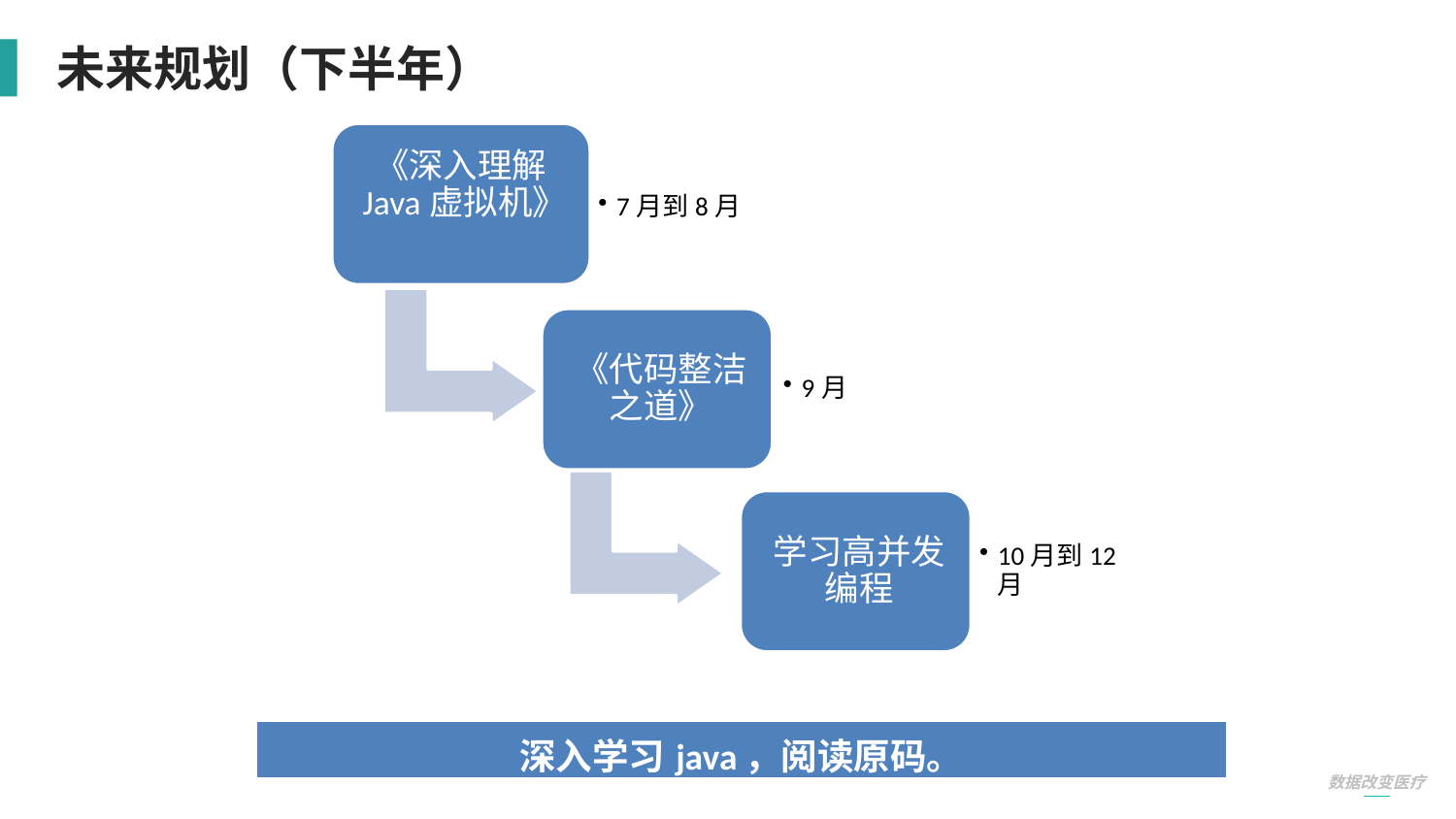

未来规划（下半年）

《深入理解Java虚拟机》
7月到8月
《代码整洁之道》
9月
学习高并发编程
10月到12月
| 深入学习java，阅读原码。 |
| --- |
数据改变医疗